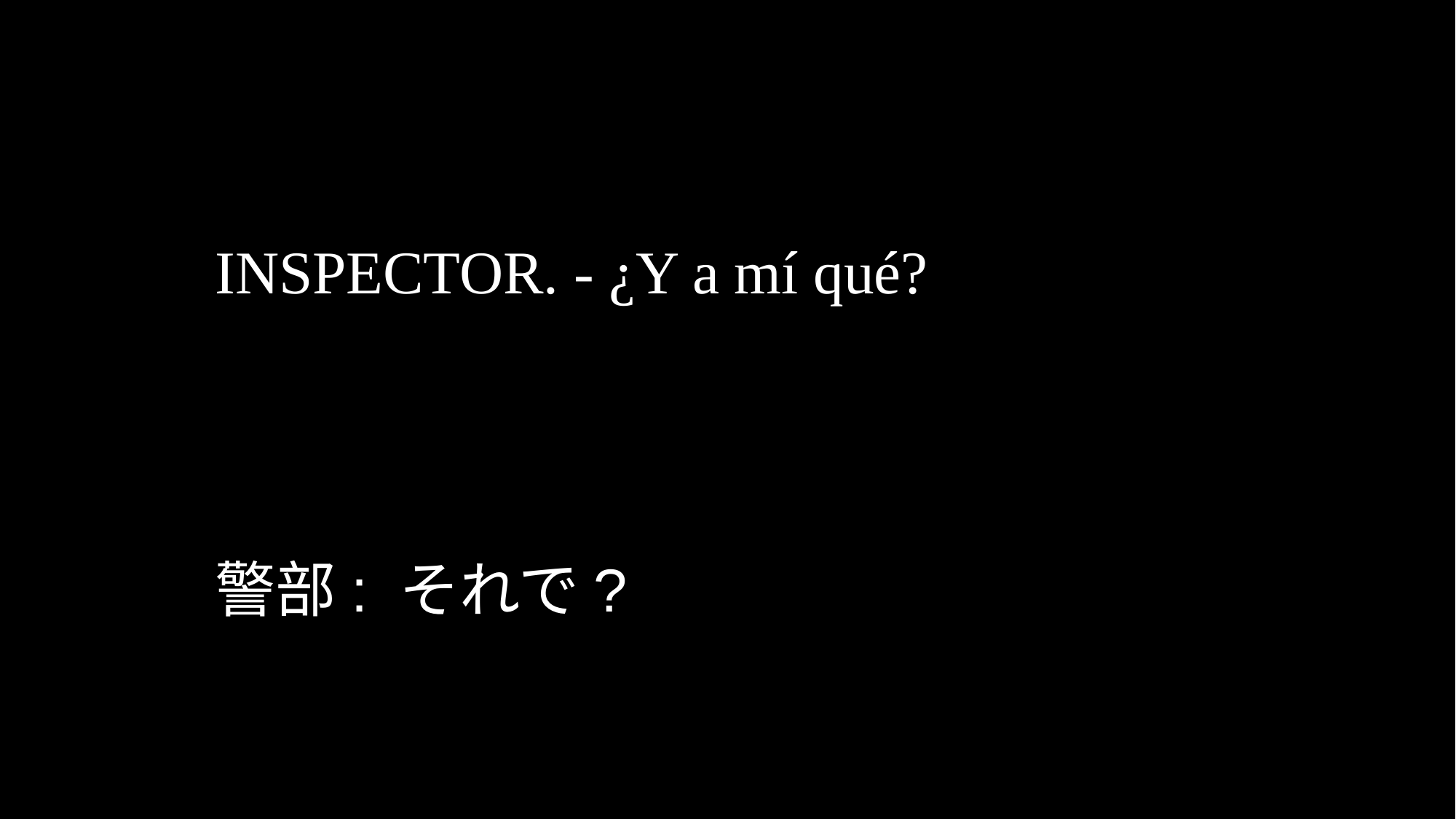

INSPECTOR. - ¿Y a mí qué?

警部: それで?